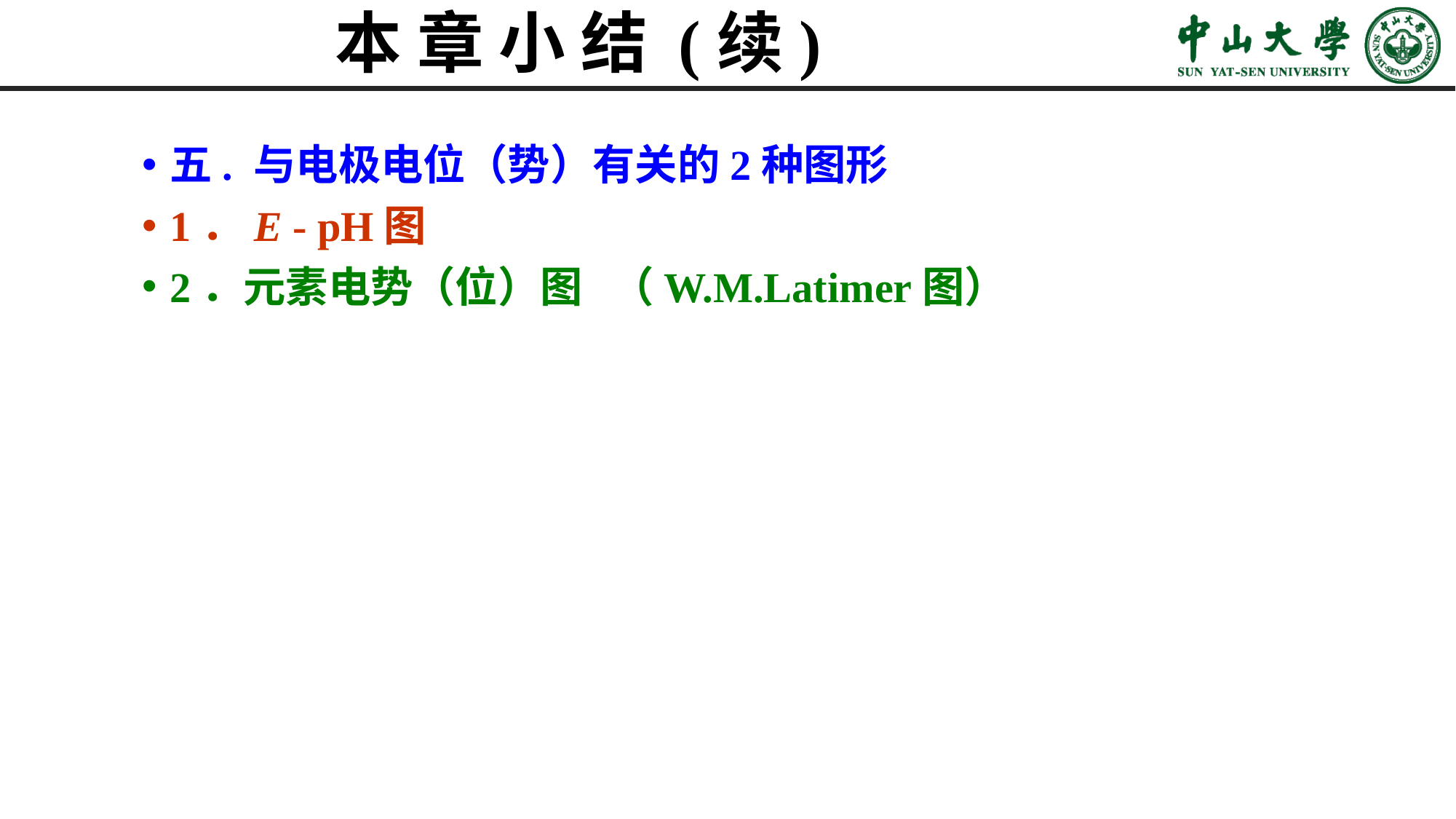

# 本 章 小 结 (续)
五. 与电极电位（势）有关的2种图形
1．E - pH图
2．元素电势（位）图   （W.M.Latimer图）